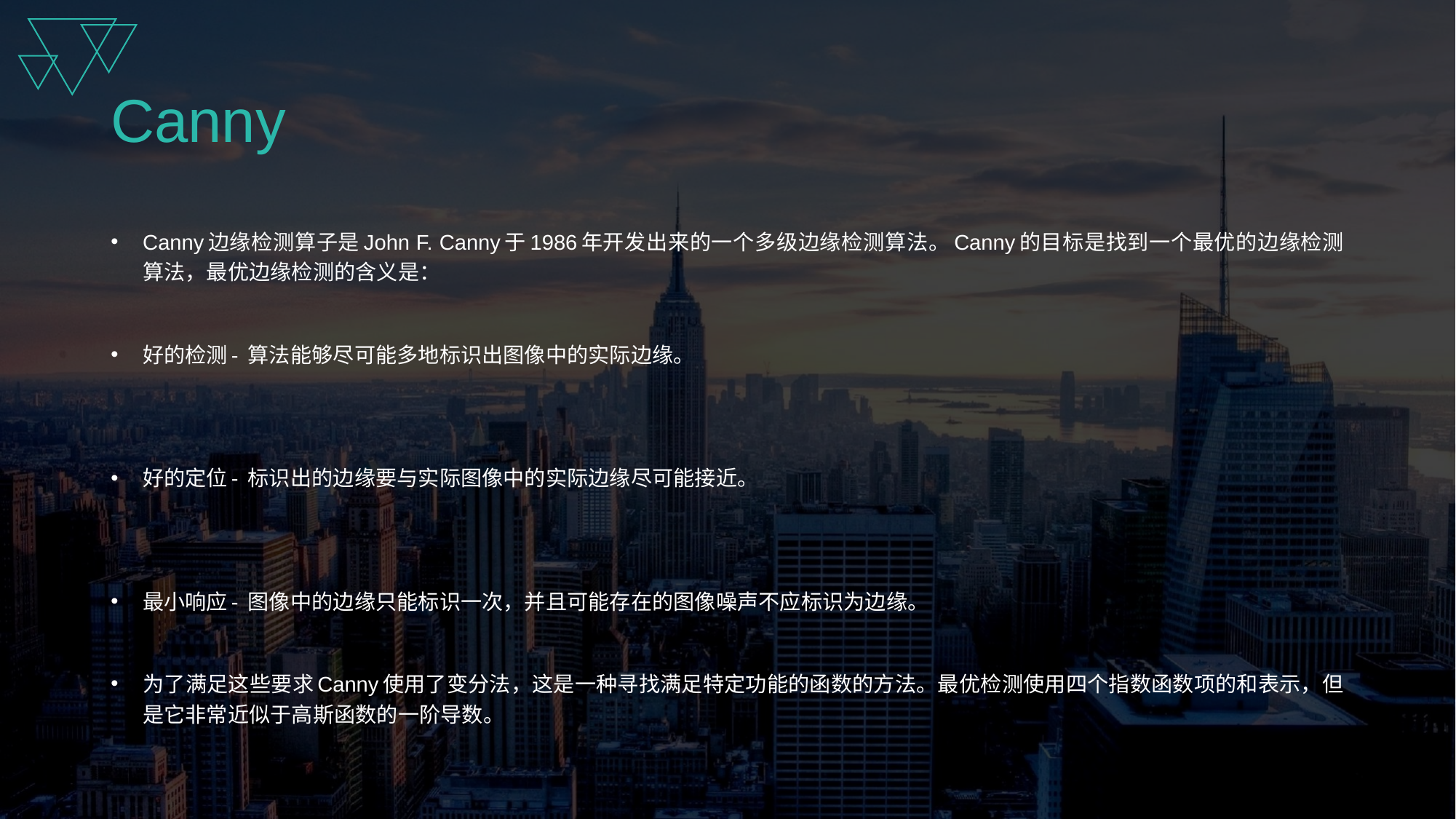

# Canny
Canny边缘检测算子是John F. Canny于1986年开发出来的一个多级边缘检测算法。Canny的目标是找到一个最优的边缘检测算法，最优边缘检测的含义是：

好的检测- 算法能够尽可能多地标识出图像中的实际边缘。

好的定位- 标识出的边缘要与实际图像中的实际边缘尽可能接近。

最小响应- 图像中的边缘只能标识一次，并且可能存在的图像噪声不应标识为边缘。

为了满足这些要求Canny使用了变分法，这是一种寻找满足特定功能的函数的方法。最优检测使用四个指数函数项的和表示，但是它非常近似于高斯函数的一阶导数。